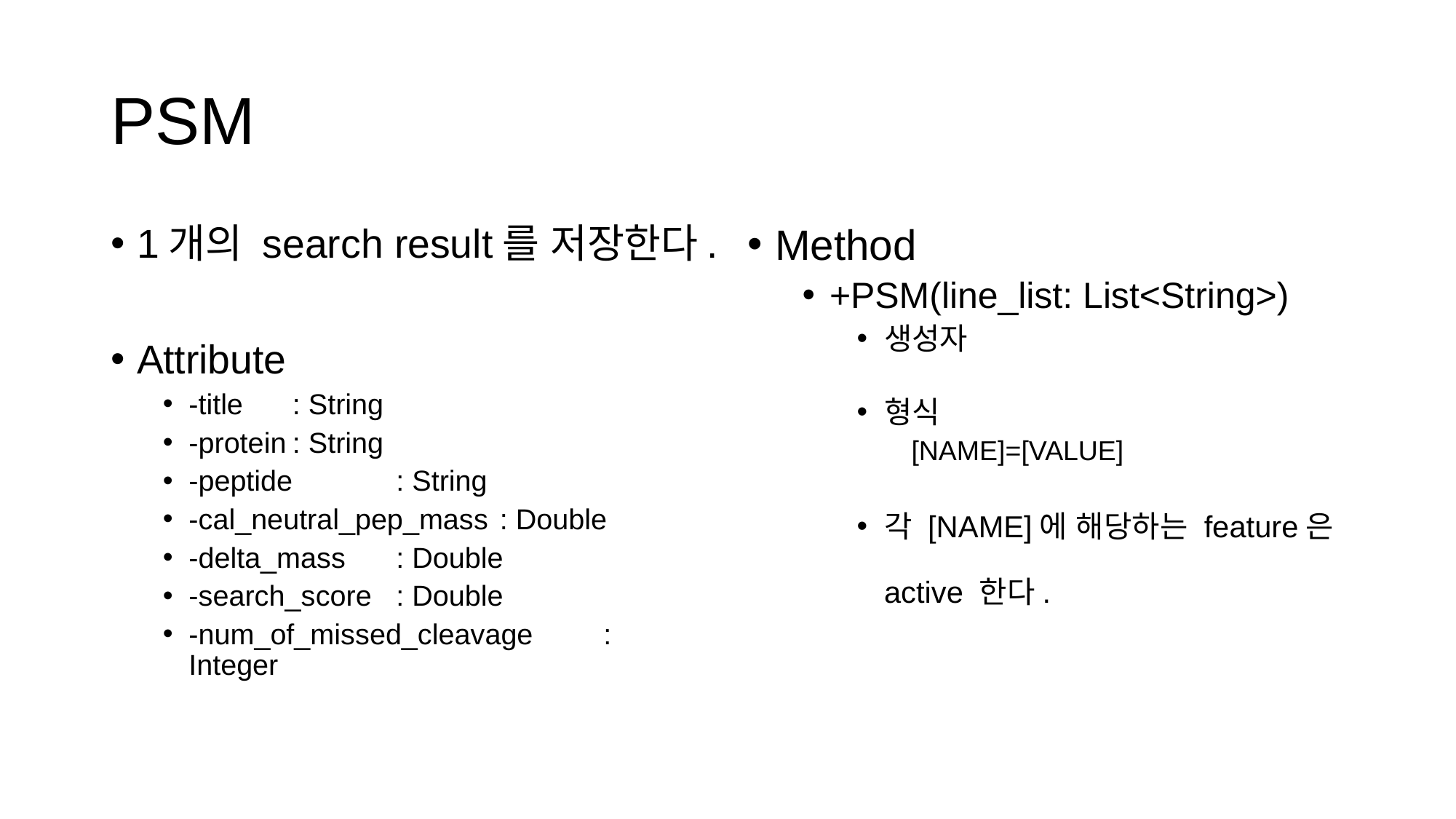

# PSM
1개의 search result를 저장한다.

Attribute
-title			: String
-protein			: String
-peptide			: String
-cal_neutral_pep_mass	: Double
-delta_mass		: Double
-search_score		: Double
-num_of_missed_cleavage	: Integer
Method
+PSM(line_list: List<String>)
생성자
형식
[NAME]=[VALUE]

각 [NAME]에 해당하는 feature은
active 한다.